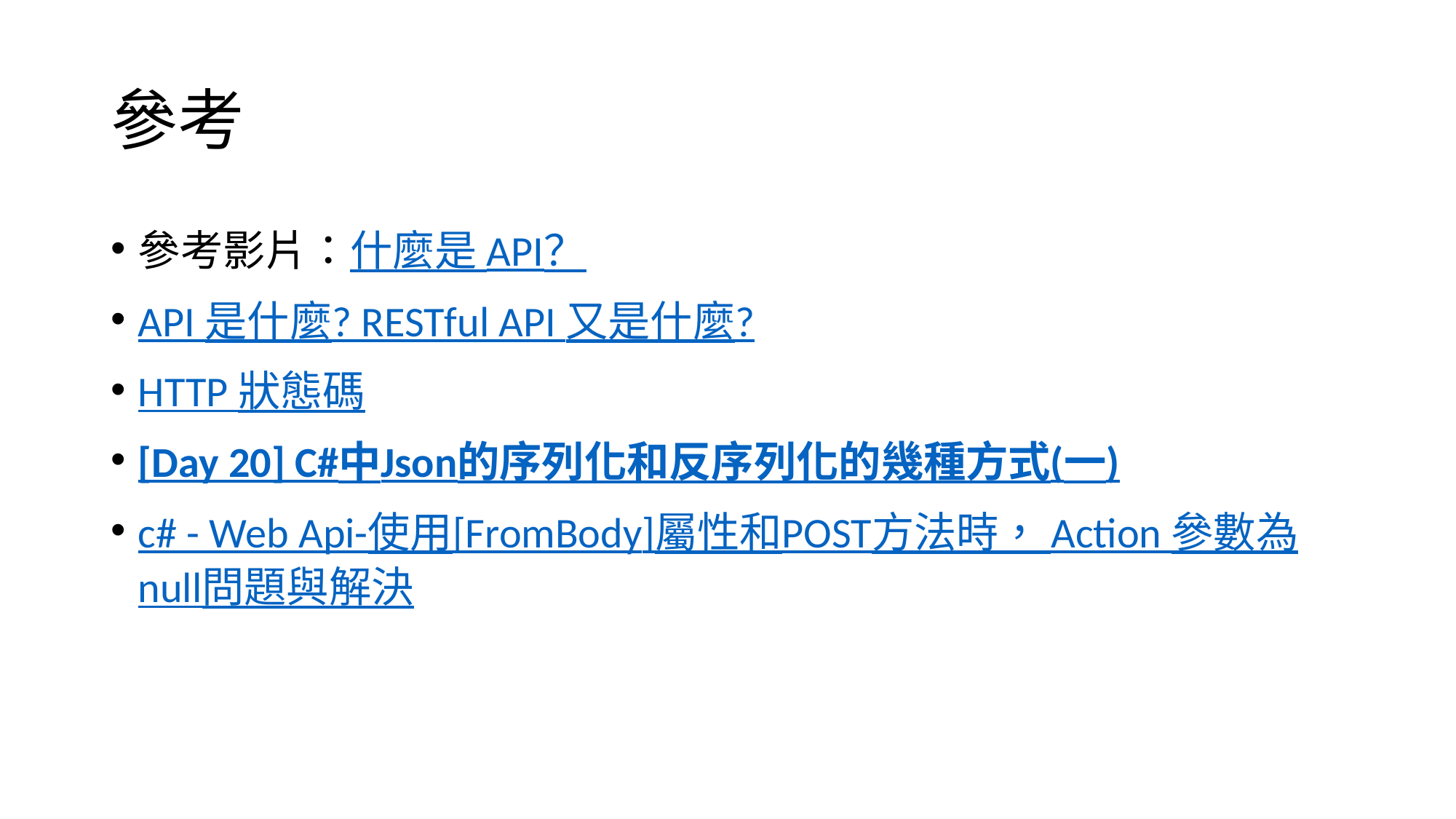

# 參考
參考影片：什麼是 API？
API 是什麼? RESTful API 又是什麼?
HTTP 狀態碼
[Day 20] C#中Json的序列化和反序列化的幾種方式(一)
c# - Web Api-使用[FromBody]屬性和POST方法時， Action 參數為null問題與解決